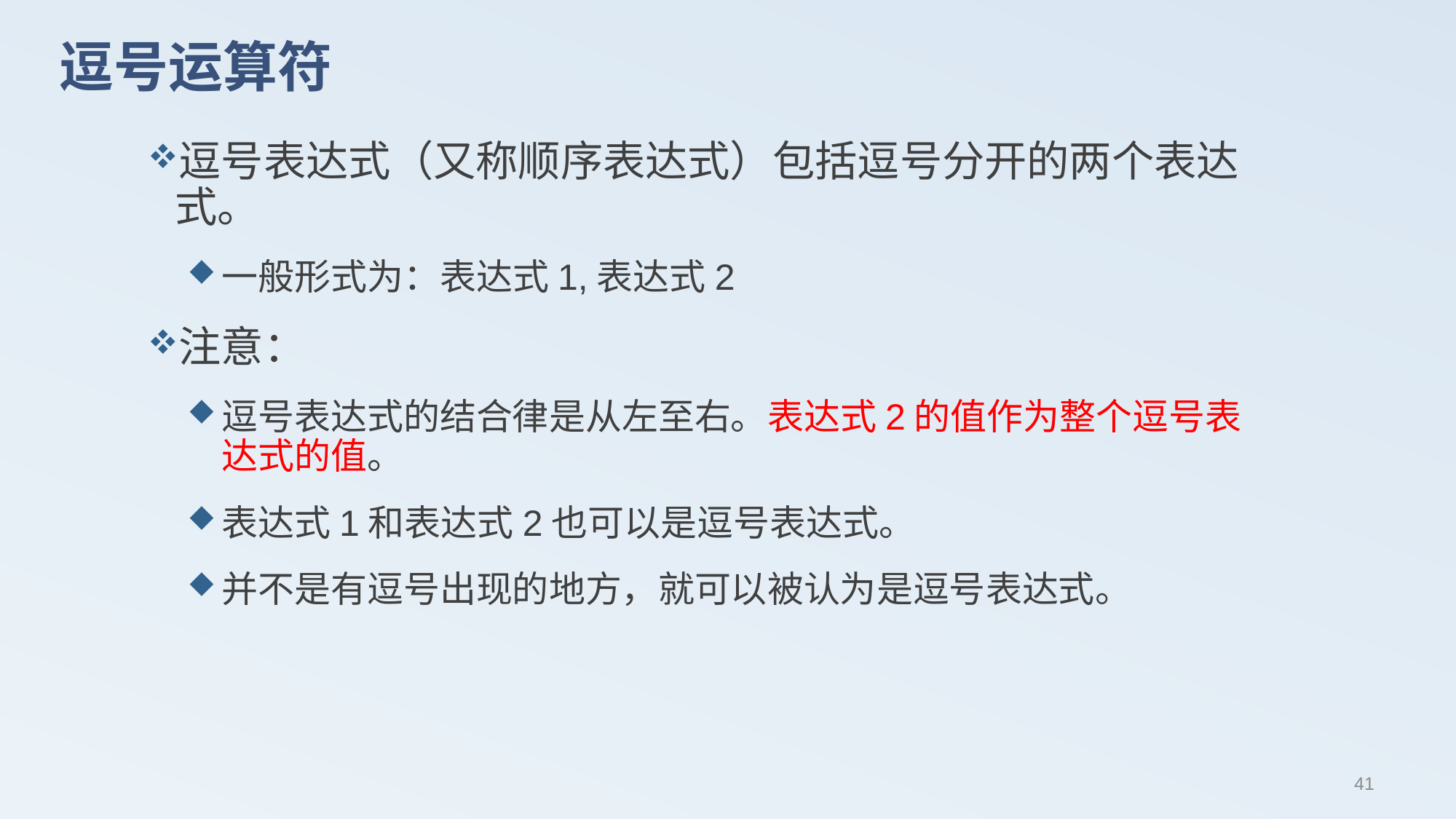

# 逗号运算符
逗号表达式（又称顺序表达式）包括逗号分开的两个表达式。
一般形式为：表达式1,表达式2
注意：
逗号表达式的结合律是从左至右。表达式2的值作为整个逗号表达式的值。
表达式1和表达式2也可以是逗号表达式。
并不是有逗号出现的地方，就可以被认为是逗号表达式。